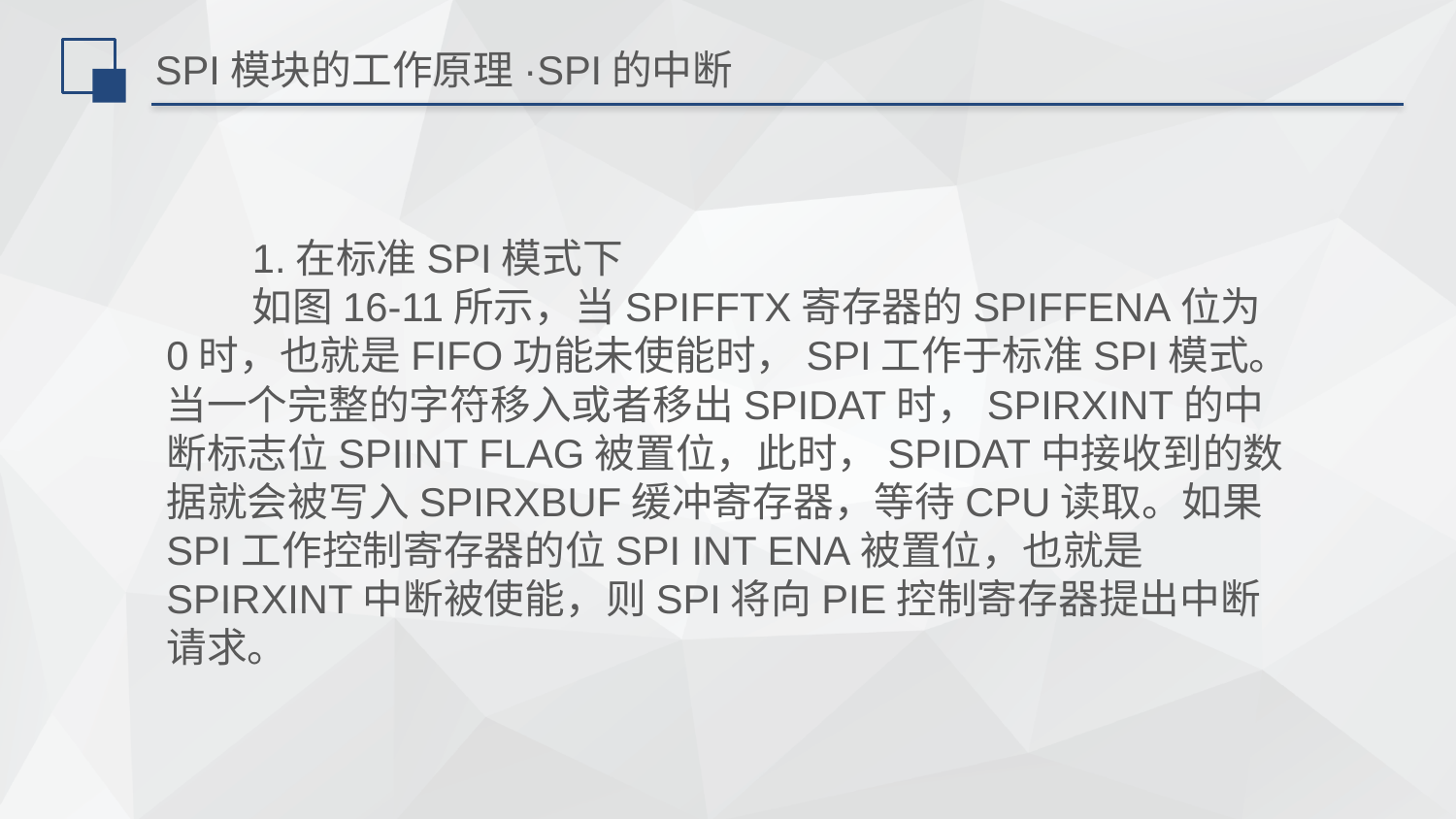

# SPI模块的工作原理·SPI的中断
1.在标准SPI模式下
如图16-11所示，当SPIFFTX寄存器的SPIFFENA位为0时，也就是FIFO功能未使能时，SPI工作于标准SPI模式。当一个完整的字符移入或者移出SPIDAT时，SPIRXINT的中断标志位SPIINT FLAG被置位，此时，SPIDAT中接收到的数据就会被写入SPIRXBUF缓冲寄存器，等待CPU读取。如果SPI工作控制寄存器的位SPI INT ENA被置位，也就是SPIRXINT中断被使能，则SPI将向PIE控制寄存器提出中断请求。